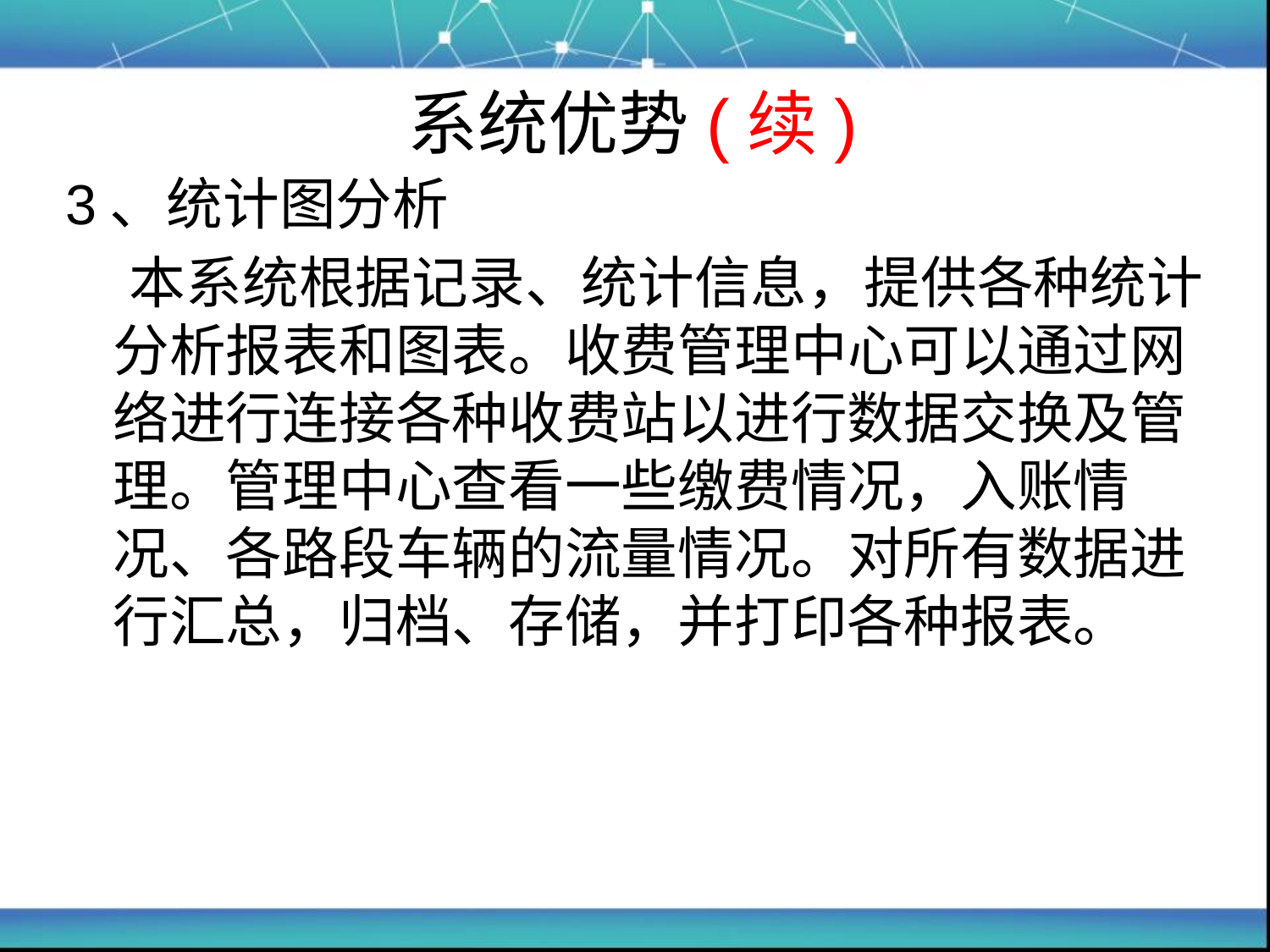

# 系统优势(续)
3、统计图分析
    本系统根据记录、统计信息，提供各种统计分析报表和图表。收费管理中心可以通过网络进行连接各种收费站以进行数据交换及管理。管理中心查看一些缴费情况，入账情况、各路段车辆的流量情况。对所有数据进行汇总，归档、存储，并打印各种报表。